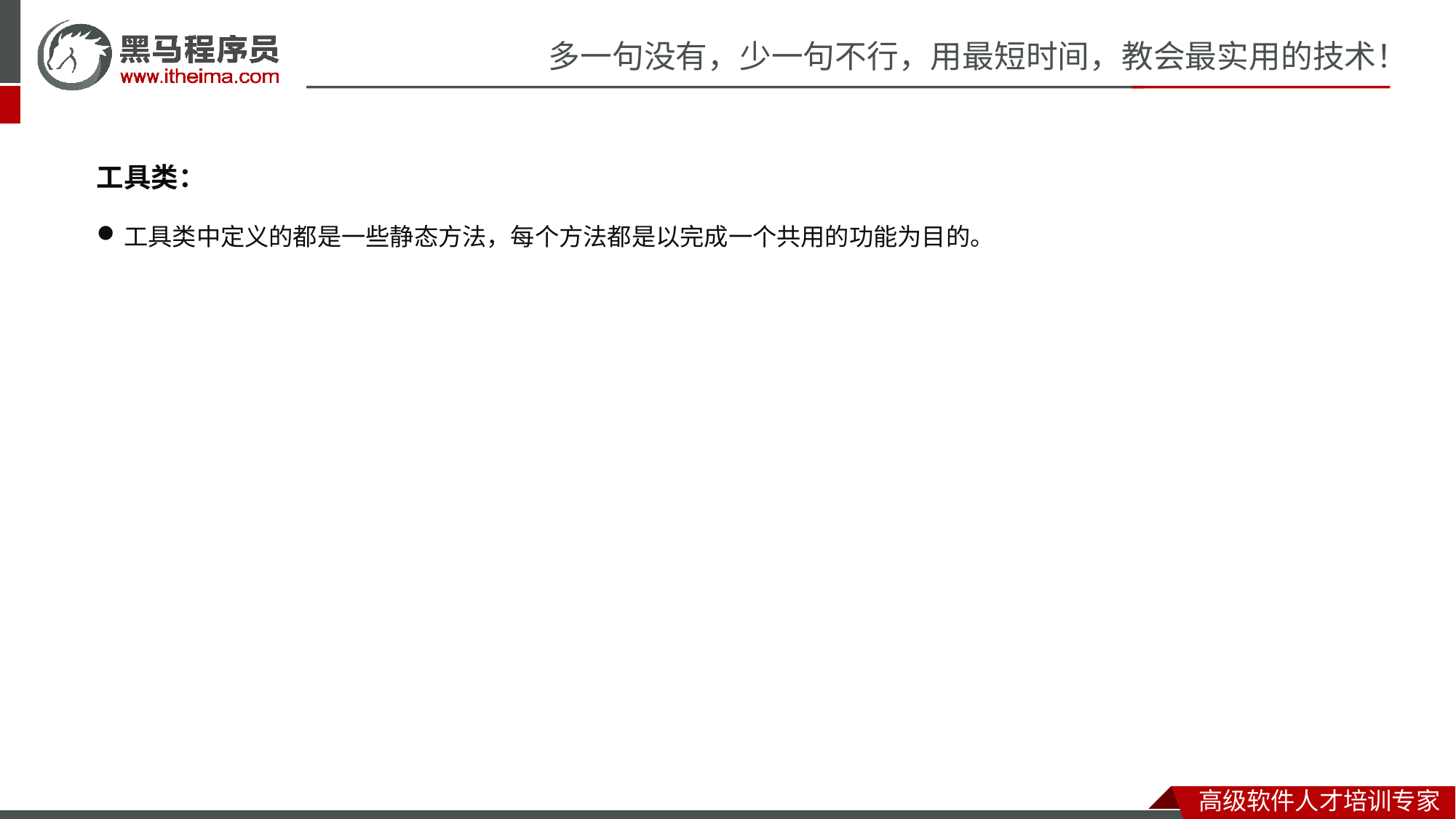

工具类：
工具类中定义的都是一些静态方法，每个方法都是以完成一个共用的功能为目的。